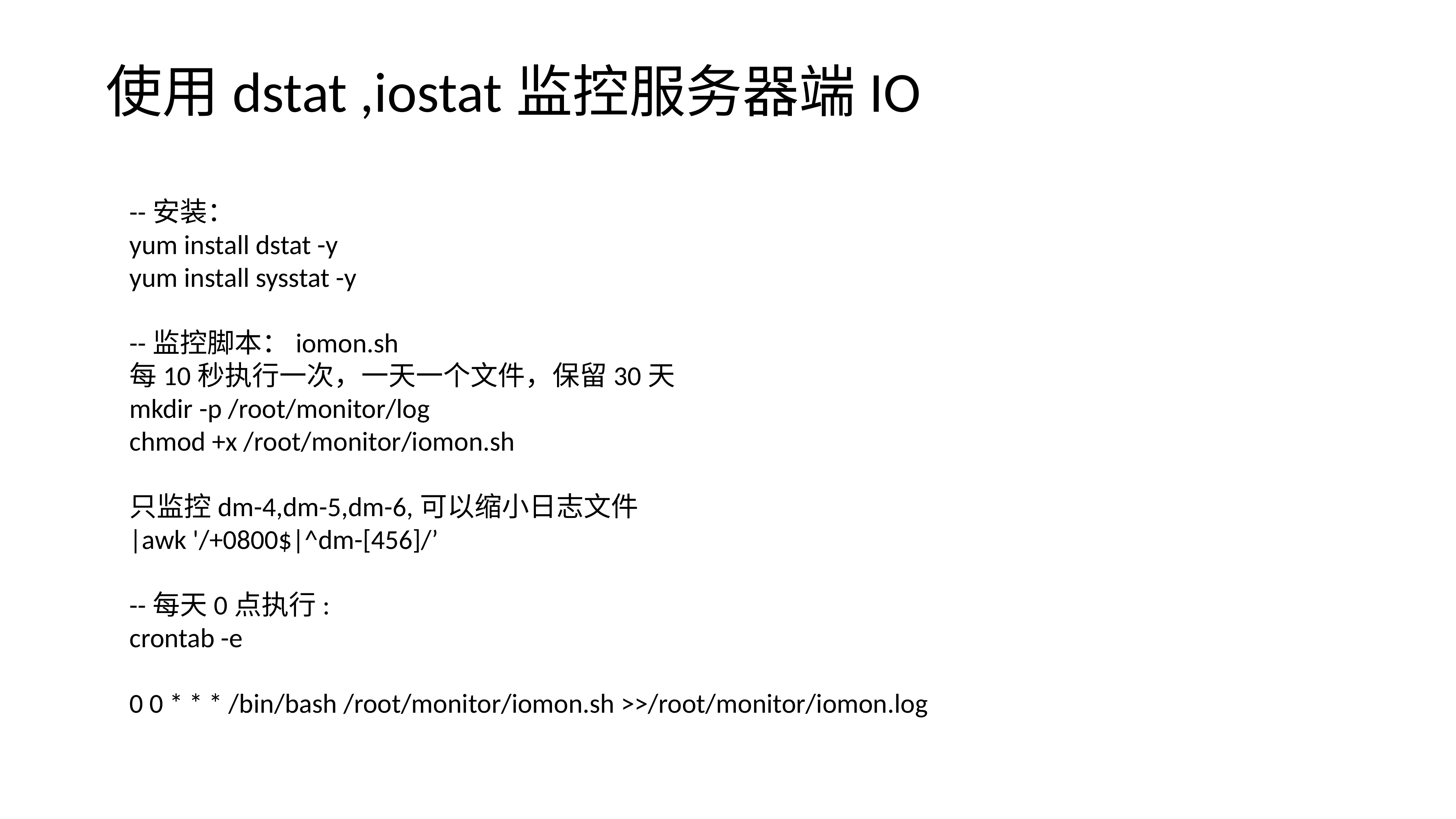

# 使用dstat ,iostat监控服务器端IO
--安装：
yum install dstat -y
yum install sysstat -y

--监控脚本：iomon.sh
每10秒执行一次，一天一个文件，保留30天
mkdir -p /root/monitor/log
chmod +x /root/monitor/iomon.sh

只监控dm-4,dm-5,dm-6,可以缩小日志文件
|awk '/+0800$|^dm-[456]/’

--每天0点执行:
crontab -e

0 0 * * * /bin/bash /root/monitor/iomon.sh >>/root/monitor/iomon.log